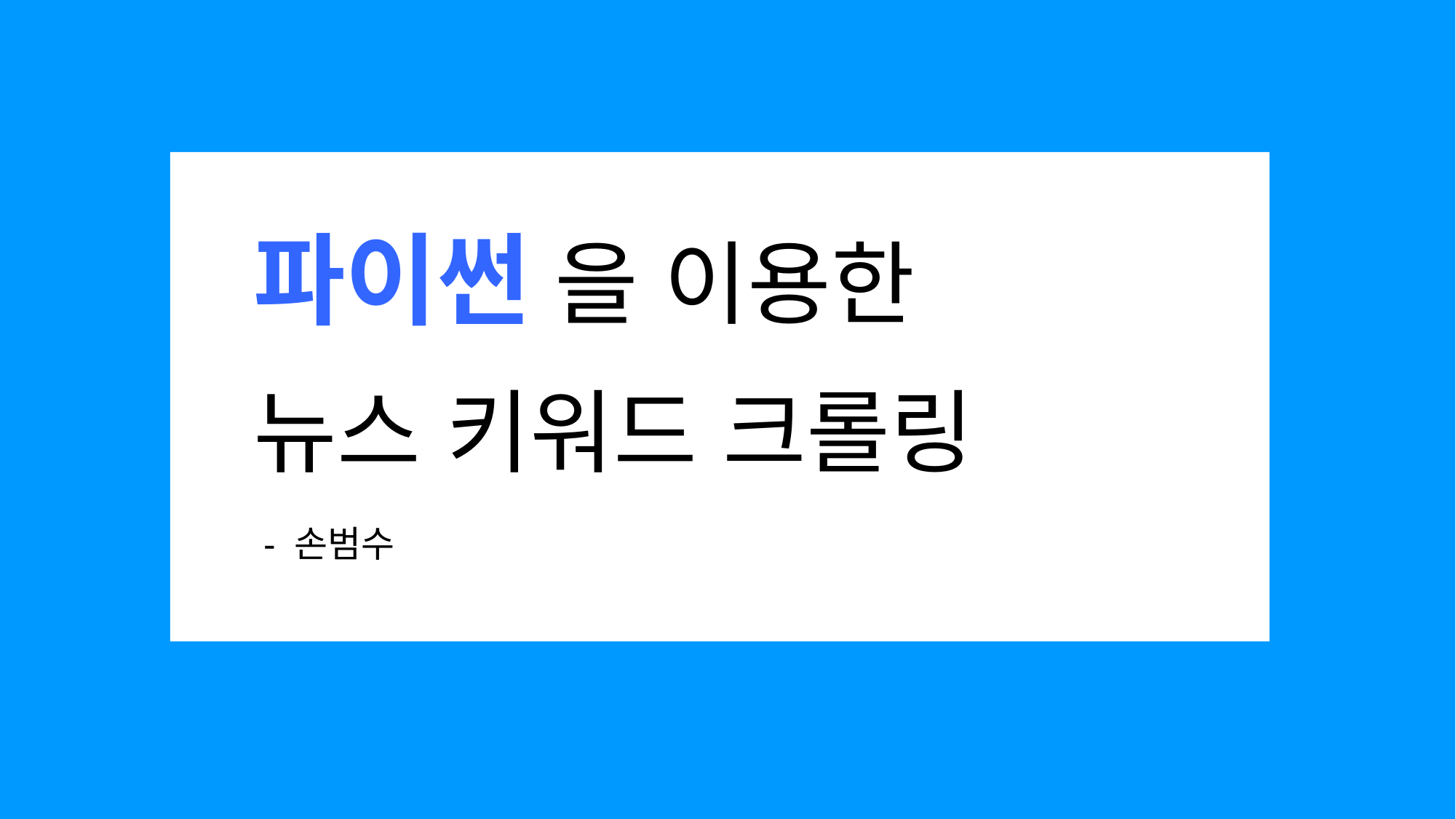

파이썬 을 이용한
# 뉴스 키워드 크롤링
- 손범수